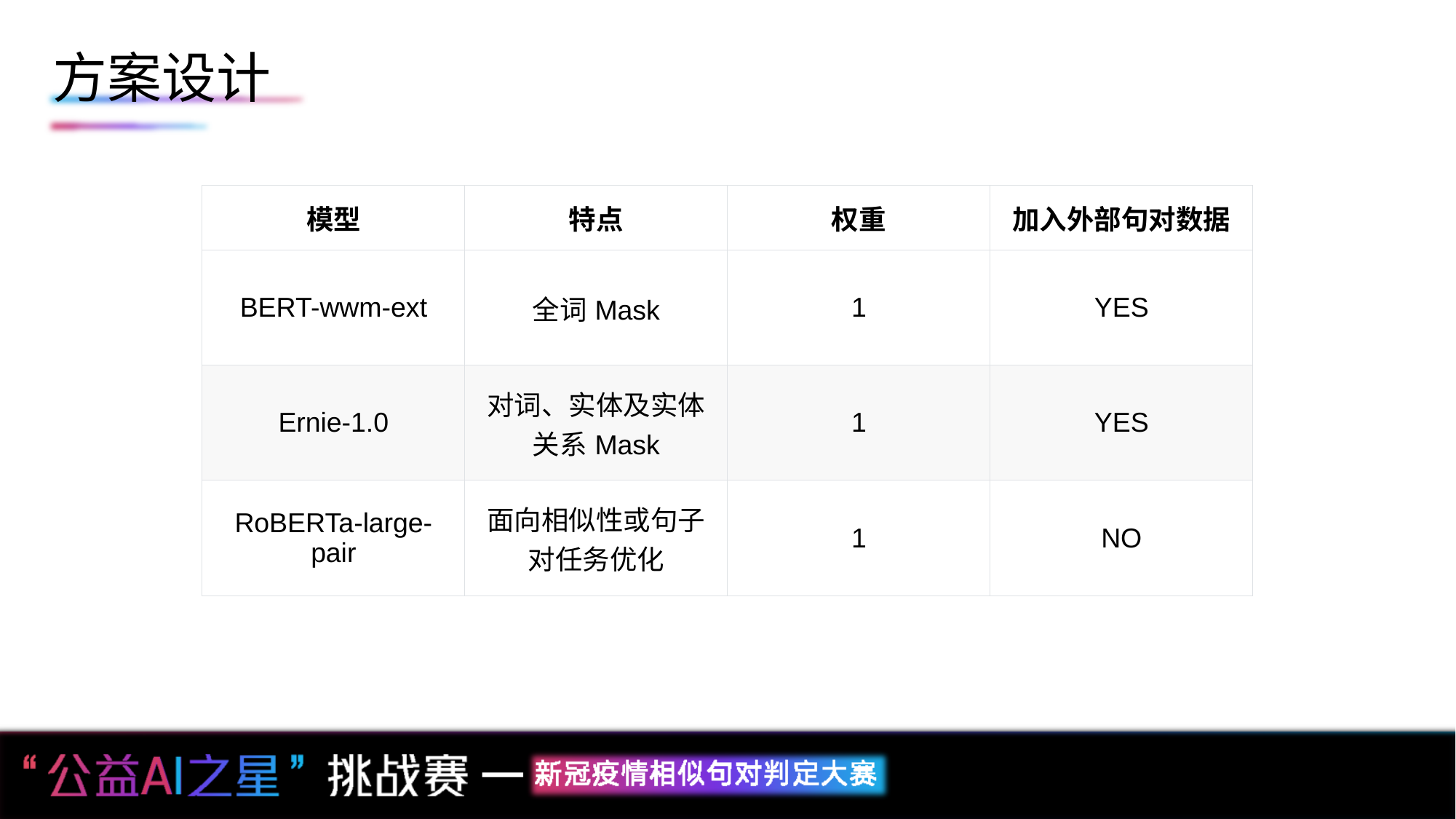

# 方案设计
| 模型 | 特点 | 权重 | 加入外部句对数据 |
| --- | --- | --- | --- |
| BERT-wwm-ext | 全词Mask | 1 | YES |
| Ernie-1.0 | 对词、实体及实体关系Mask | 1 | YES |
| RoBERTa-large-pair | 面向相似性或句子对任务优化 | 1 | NO |